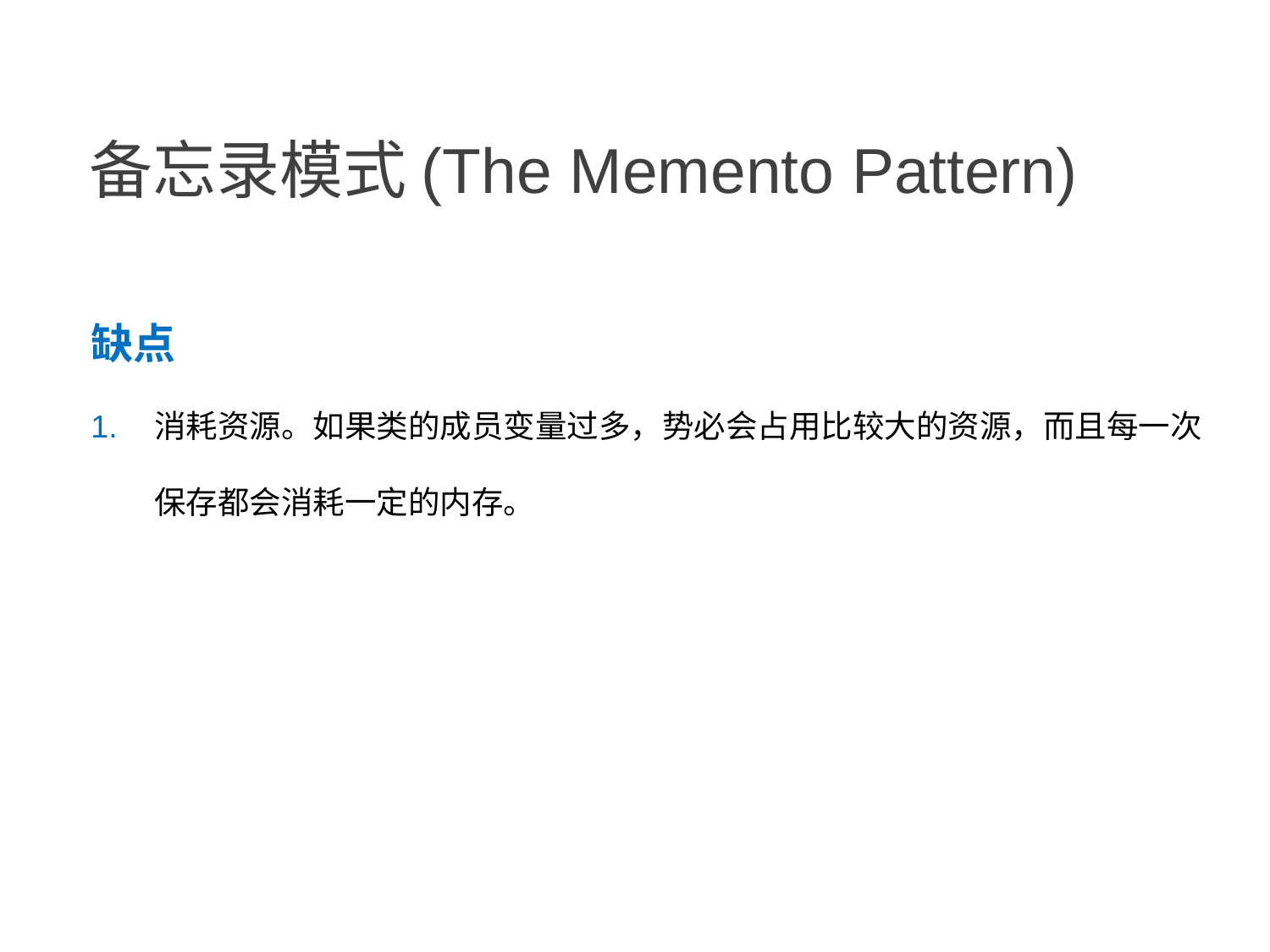

备忘录模式(The Memento Pattern)
缺点
消耗资源。如果类的成员变量过多，势必会占用比较大的资源，而且每一次保存都会消耗一定的内存。